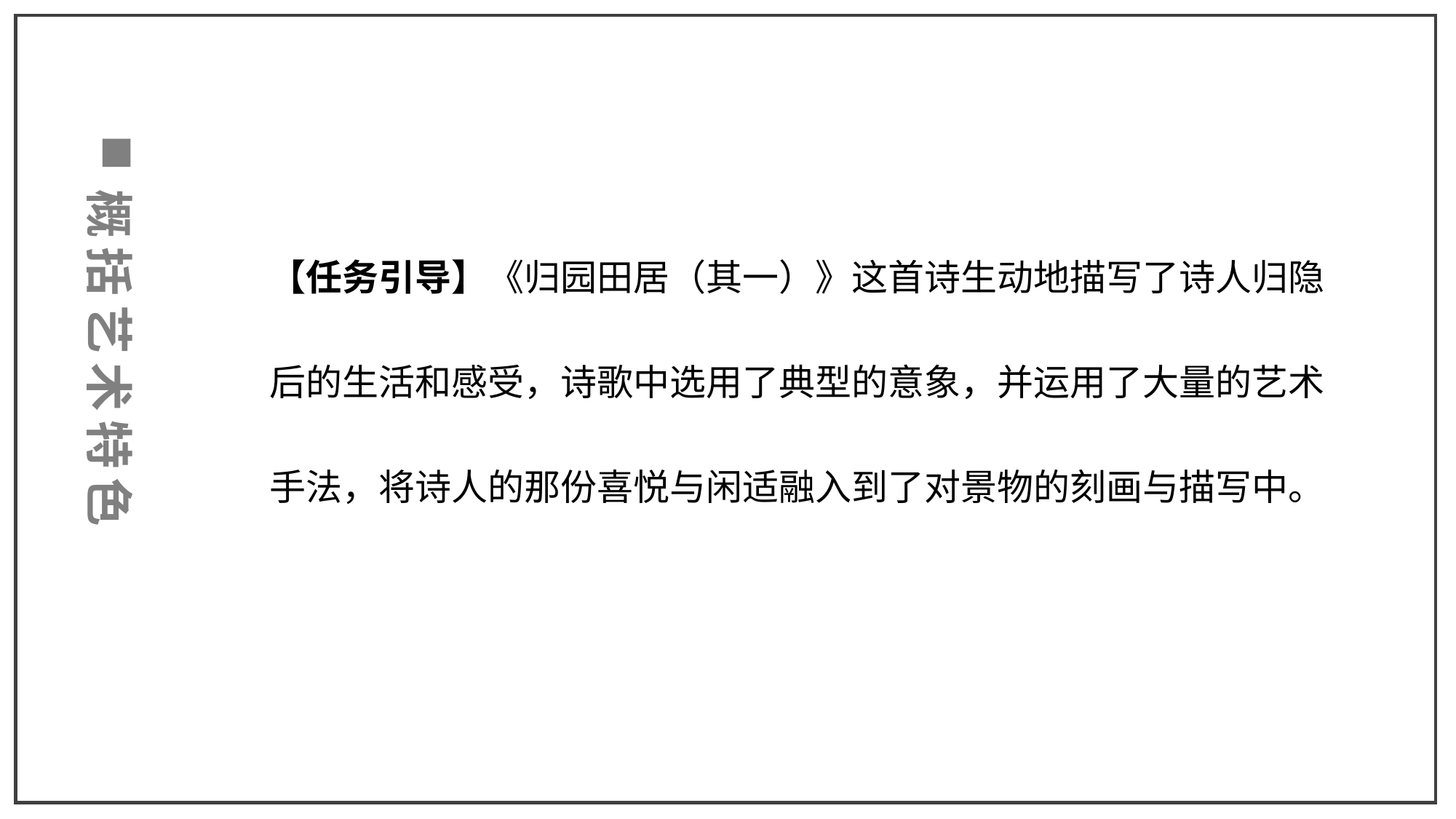

概括艺术特色
【任务引导】《归园田居（其一）》这首诗生动地描写了诗人归隐后的生活和感受，诗歌中选用了典型的意象，并运用了大量的艺术手法，将诗人的那份喜悦与闲适融入到了对景物的刻画与描写中。